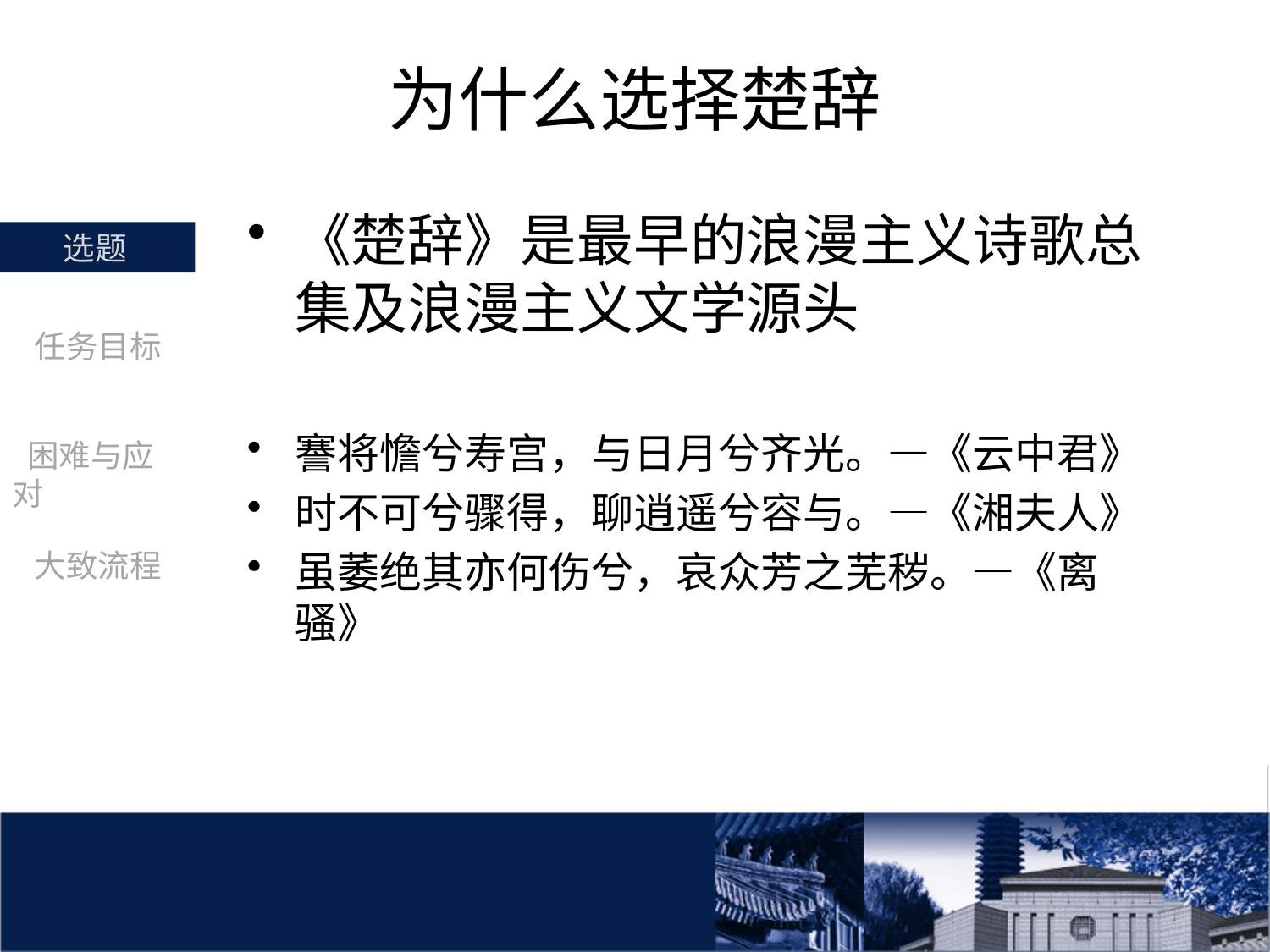

# 为什么选择楚辞
《楚辞》是最早的浪漫主义诗歌总集及浪漫主义文学源头

謇将憺兮寿宫，与日月兮齐光。—《云中君》
时不可兮骤得，聊逍遥兮容与。—《湘夫人》
虽萎绝其亦何伤兮，哀众芳之芜秽。—《离骚》

      选题
  任务目标
 困难与应对
  大致流程
选题